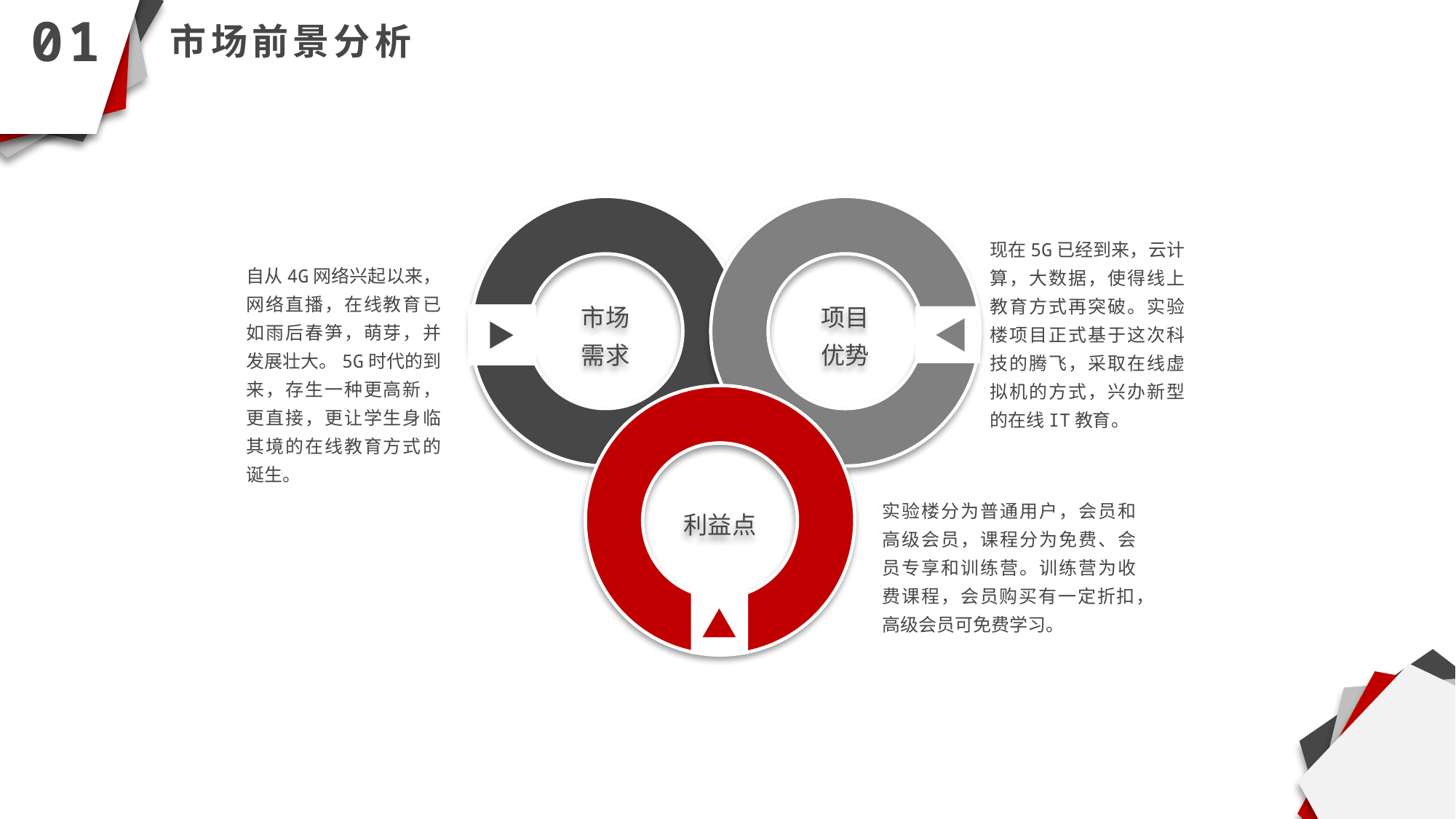

01
市场前景分析

市场
需求
项目
优势
自从4G网络兴起以来，网络直播，在线教育已如雨后春笋，萌芽，并发展壮大。5G时代的到来，存生一种更高新，更直接，更让学生身临其境的在线教育方式的诞生。
现在5G已经到来，云计算，大数据，使得线上教育方式再突破。实验楼项目正式基于这次科技的腾飞，采取在线虚拟机的方式，兴办新型的在线IT教育。

利益点
实验楼分为普通用户，会员和高级会员，课程分为免费、会员专享和训练营。训练营为收费课程，会员购买有一定折扣，高级会员可免费学习。